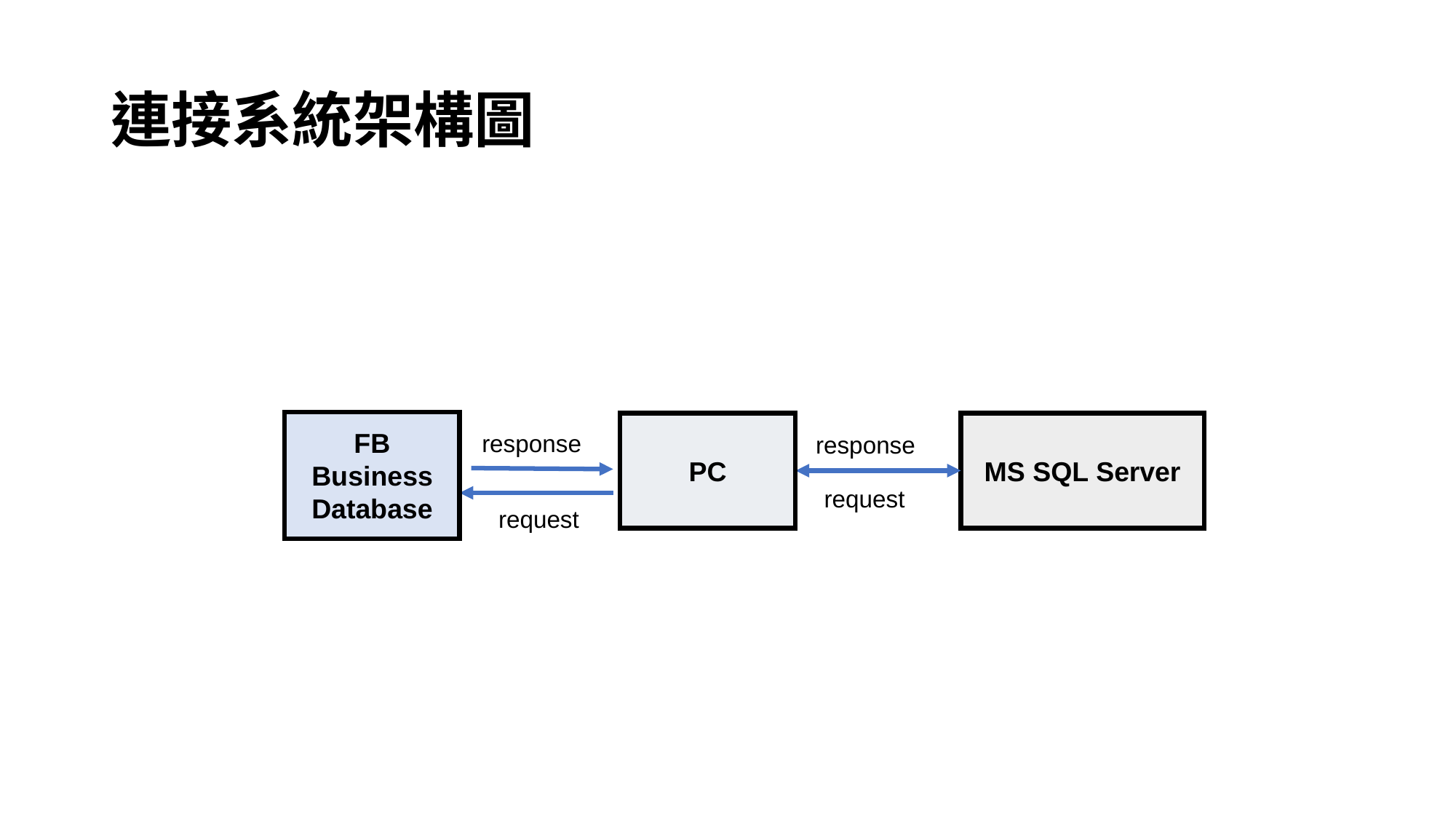

# 連接系統架構圖
FB Business Database
PC
MS SQL Server
response
response
request
request